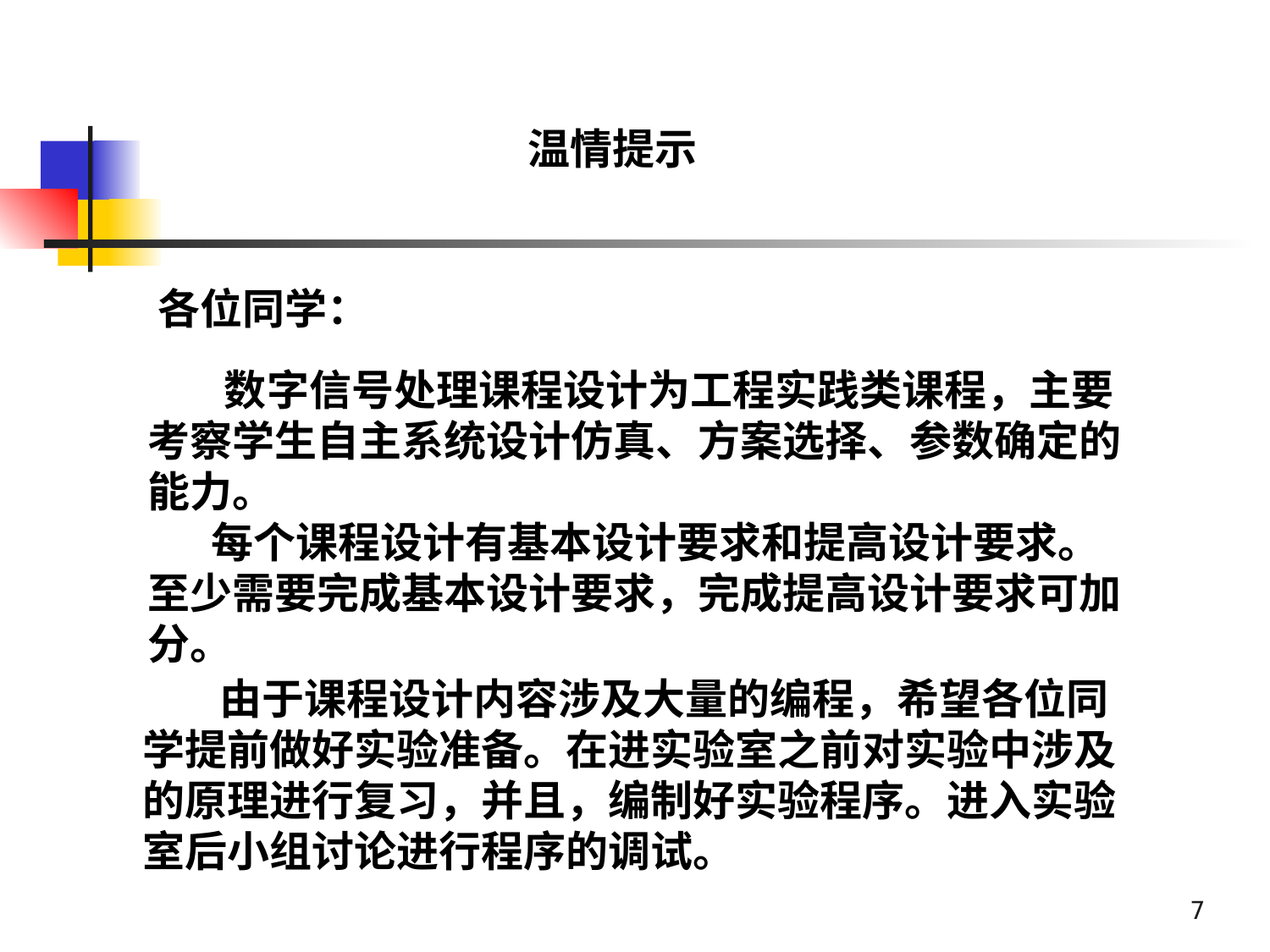

温情提示
各位同学：
       数字信号处理课程设计为工程实践类课程，主要考察学生自主系统设计仿真、方案选择、参数确定的能力。
每个课程设计有基本设计要求和提高设计要求。至少需要完成基本设计要求，完成提高设计要求可加分。
       由于课程设计内容涉及大量的编程，希望各位同学提前做好实验准备。在进实验室之前对实验中涉及的原理进行复习，并且，编制好实验程序。进入实验室后小组讨论进行程序的调试。
7